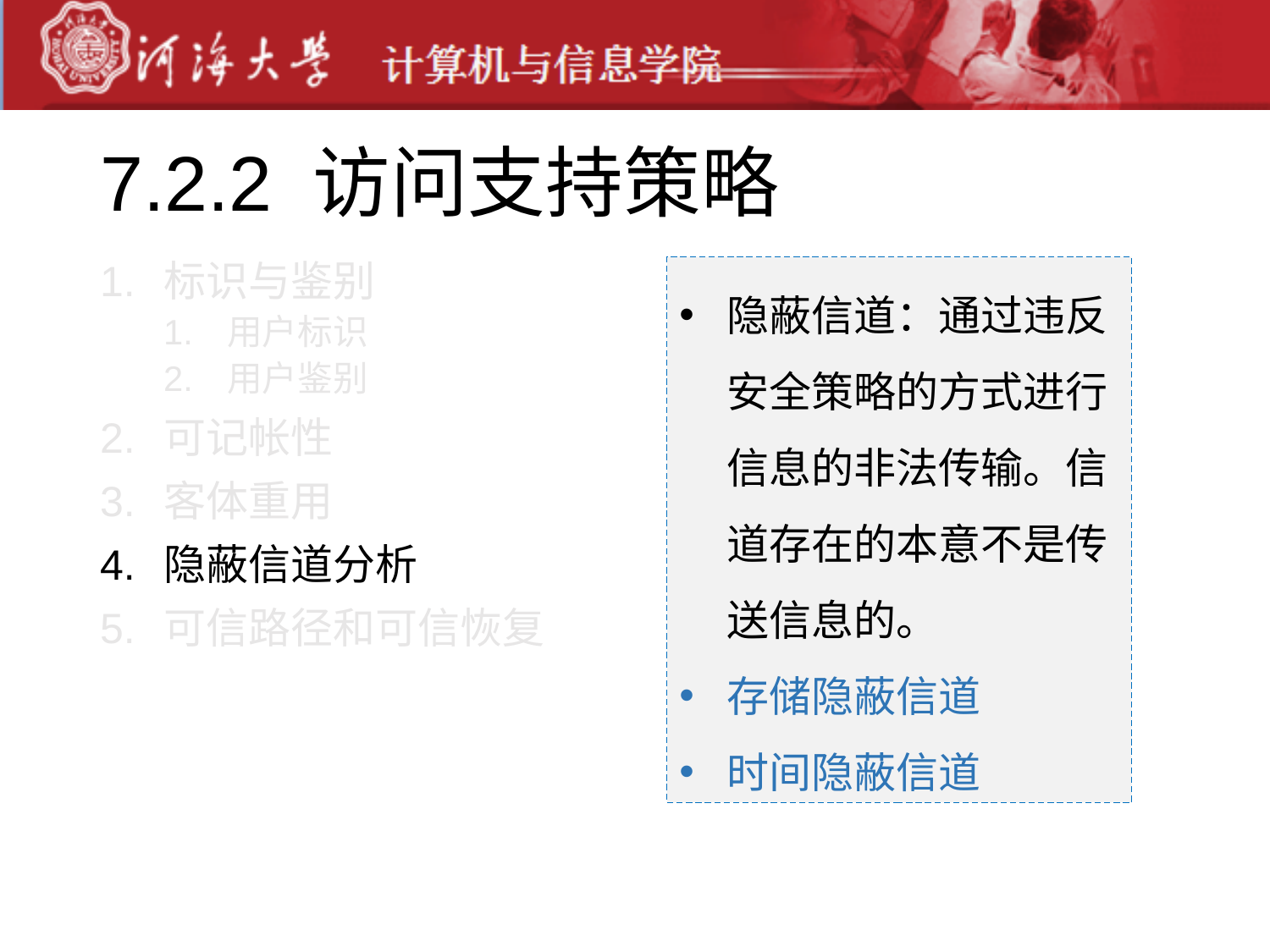

# 7.2.2 访问支持策略
标识与鉴别
用户标识
用户鉴别
可记帐性
客体重用
隐蔽信道分析
可信路径和可信恢复

隐蔽信道：通过违反安全策略的方式进行信息的非法传输。信道存在的本意不是传送信息的。
存储隐蔽信道
时间隐蔽信道